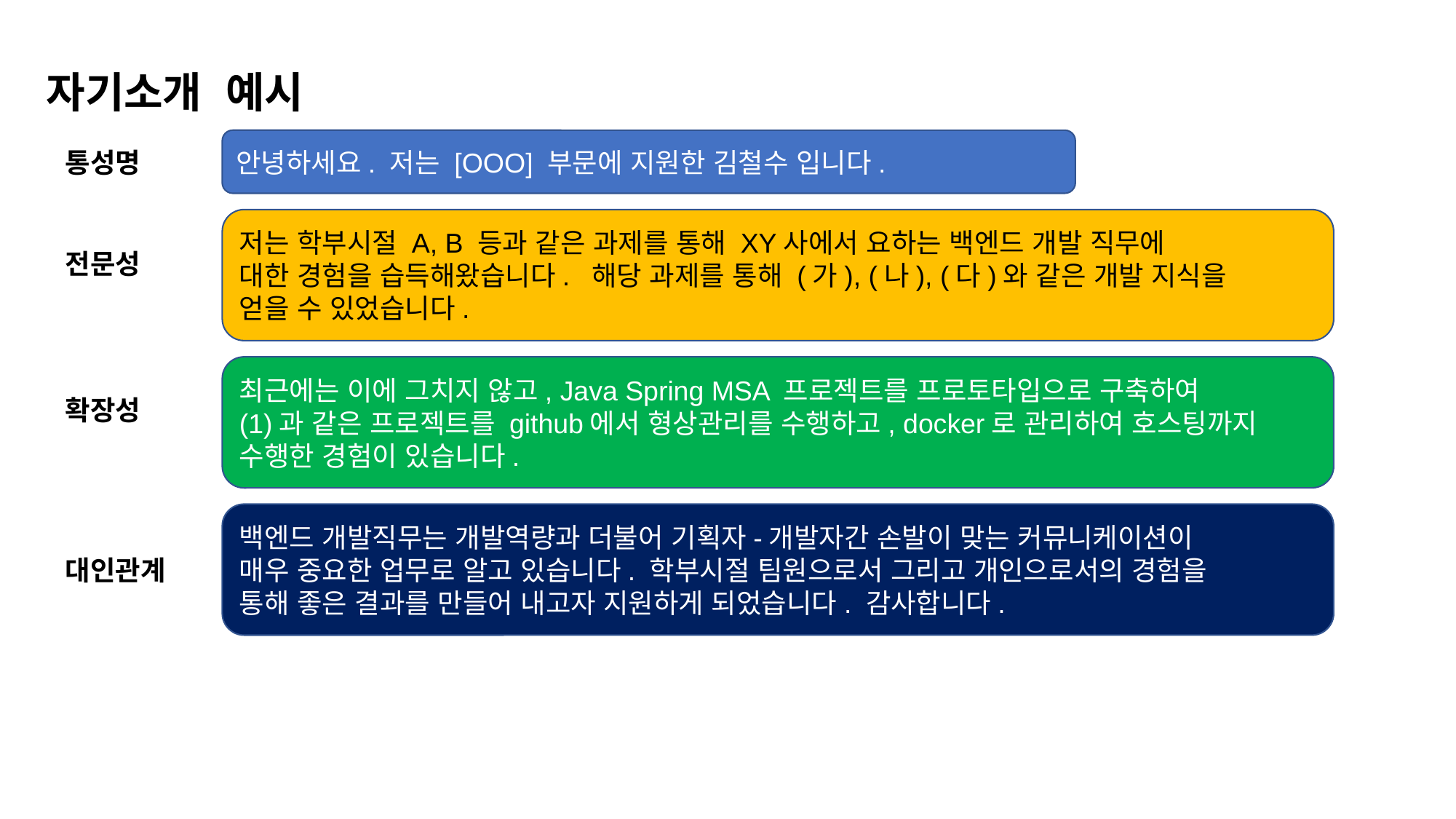

자기소개  예시
안녕하세요. 저는 [OOO] 부문에 지원한 김철수 입니다.
통성명
저는 학부시절 A, B 등과 같은 과제를 통해 XY사에서 요하는 백엔드 개발 직무에
대한 경험을 습득해왔습니다.  해당 과제를 통해 (가), (나), (다)와 같은 개발 지식을
얻을 수 있었습니다.
전문성
최근에는 이에 그치지 않고, Java Spring MSA 프로젝트를 프로토타입으로 구축하여
(1)과 같은 프로젝트를 github에서 형상관리를 수행하고, docker로 관리하여 호스팅까지 수행한 경험이 있습니다.
확장성
백엔드 개발직무는 개발역량과 더불어 기획자-개발자간 손발이 맞는 커뮤니케이션이
매우 중요한 업무로 알고 있습니다. 학부시절 팀원으로서 그리고 개인으로서의 경험을
통해 좋은 결과를 만들어 내고자 지원하게 되었습니다. 감사합니다.
대인관계